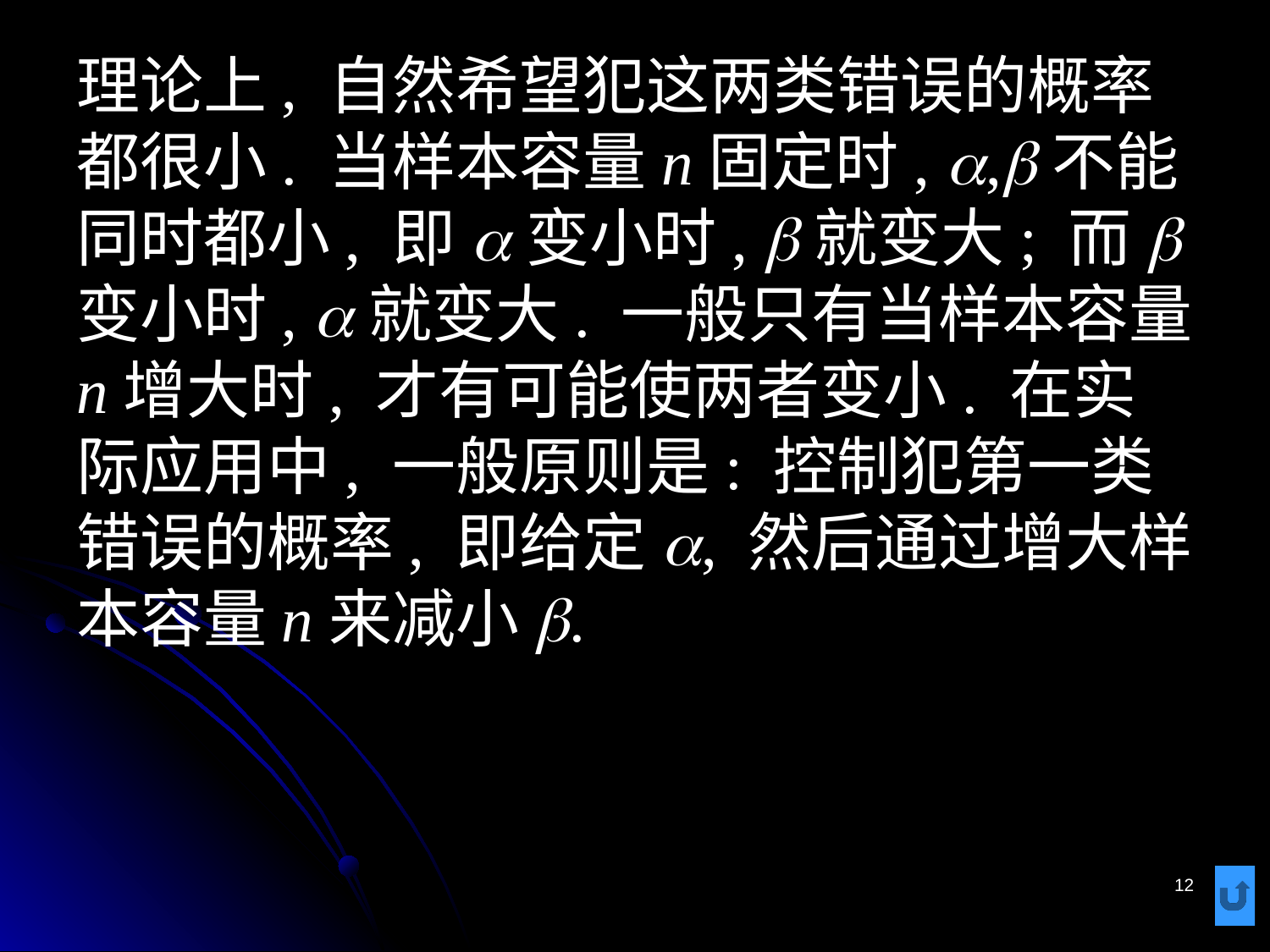

# 理论上, 自然希望犯这两类错误的概率都很小. 当样本容量n固定时, α,β不能同时都小, 即α变小时, β就变大; 而β变小时, α就变大. 一般只有当样本容量n增大时, 才有可能使两者变小. 在实际应用中, 一般原则是: 控制犯第一类错误的概率, 即给定α, 然后通过增大样本容量n来减小β.
12